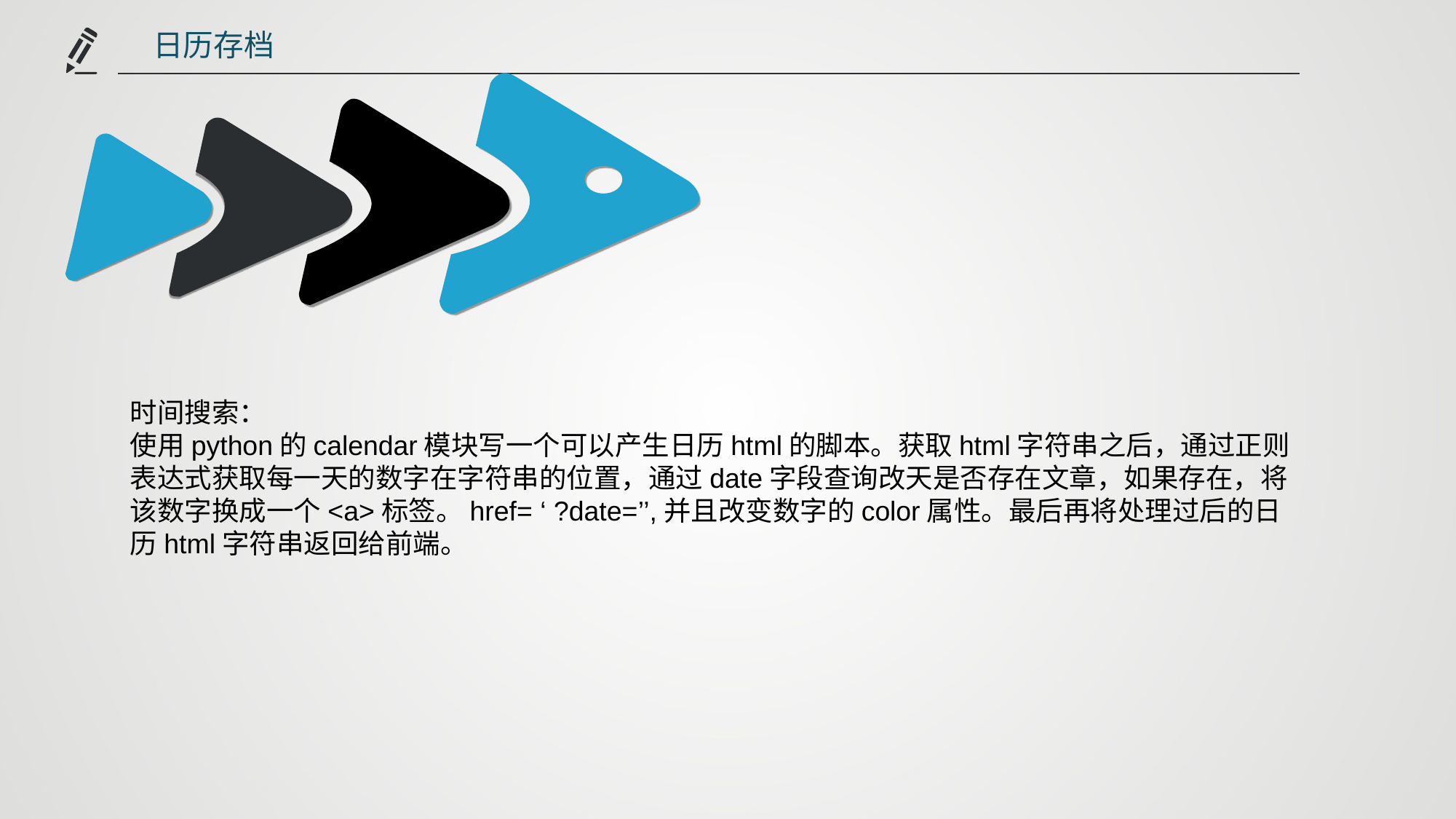

日历存档

时间搜索：
使用python的calendar模块写一个可以产生日历html的脚本。获取html字符串之后，通过正则表达式获取每一天的数字在字符串的位置，通过date字段查询改天是否存在文章，如果存在，将该数字换成一个<a>标签。href= ‘ ?date=’’,并且改变数字的color属性。最后再将处理过后的日历html字符串返回给前端。